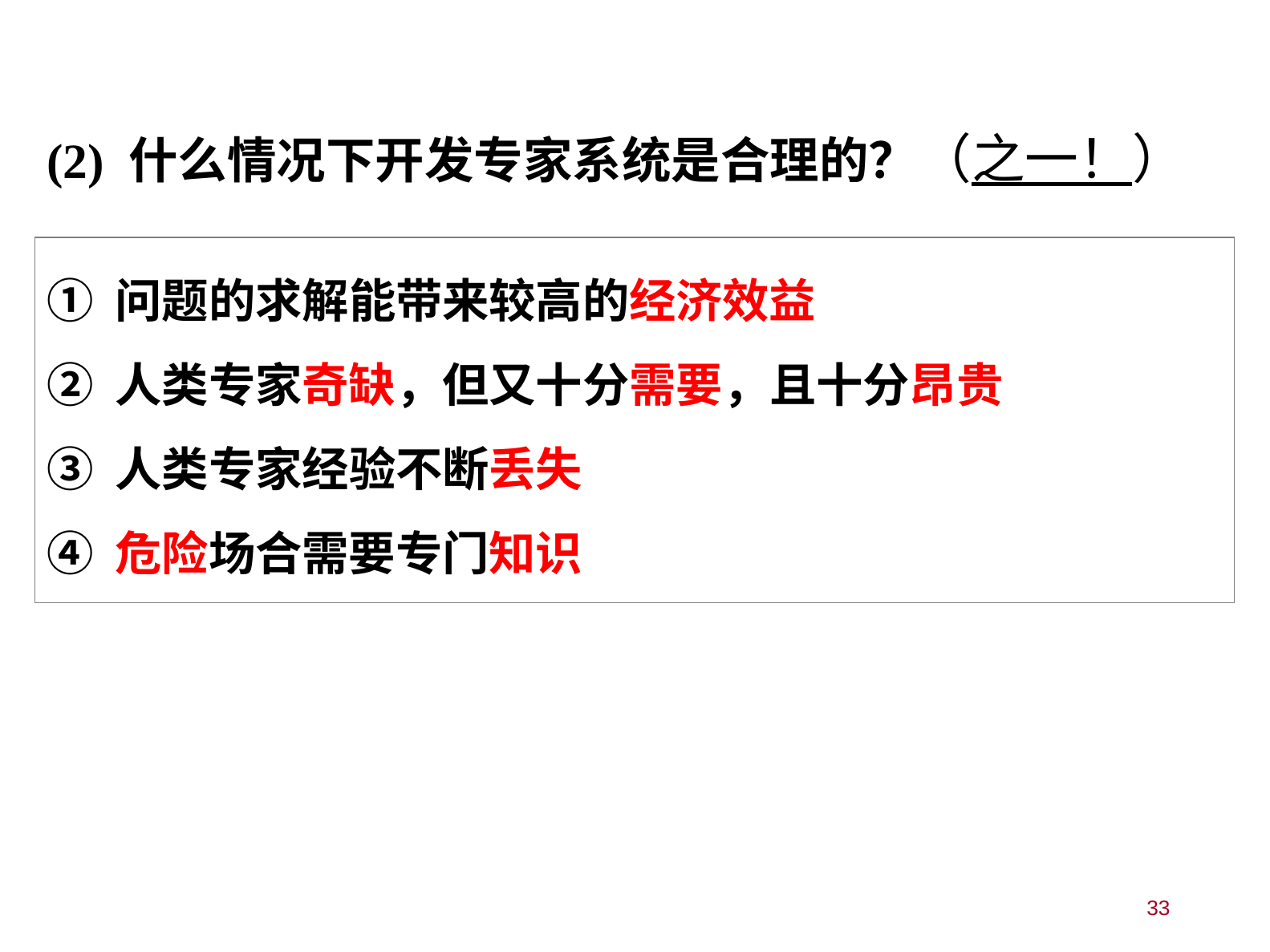

(2) 什么情况下开发专家系统是合理的？（之一！）
① 问题的求解能带来较高的经济效益
② 人类专家奇缺，但又十分需要，且十分昂贵
③ 人类专家经验不断丢失
④ 危险场合需要专门知识

33